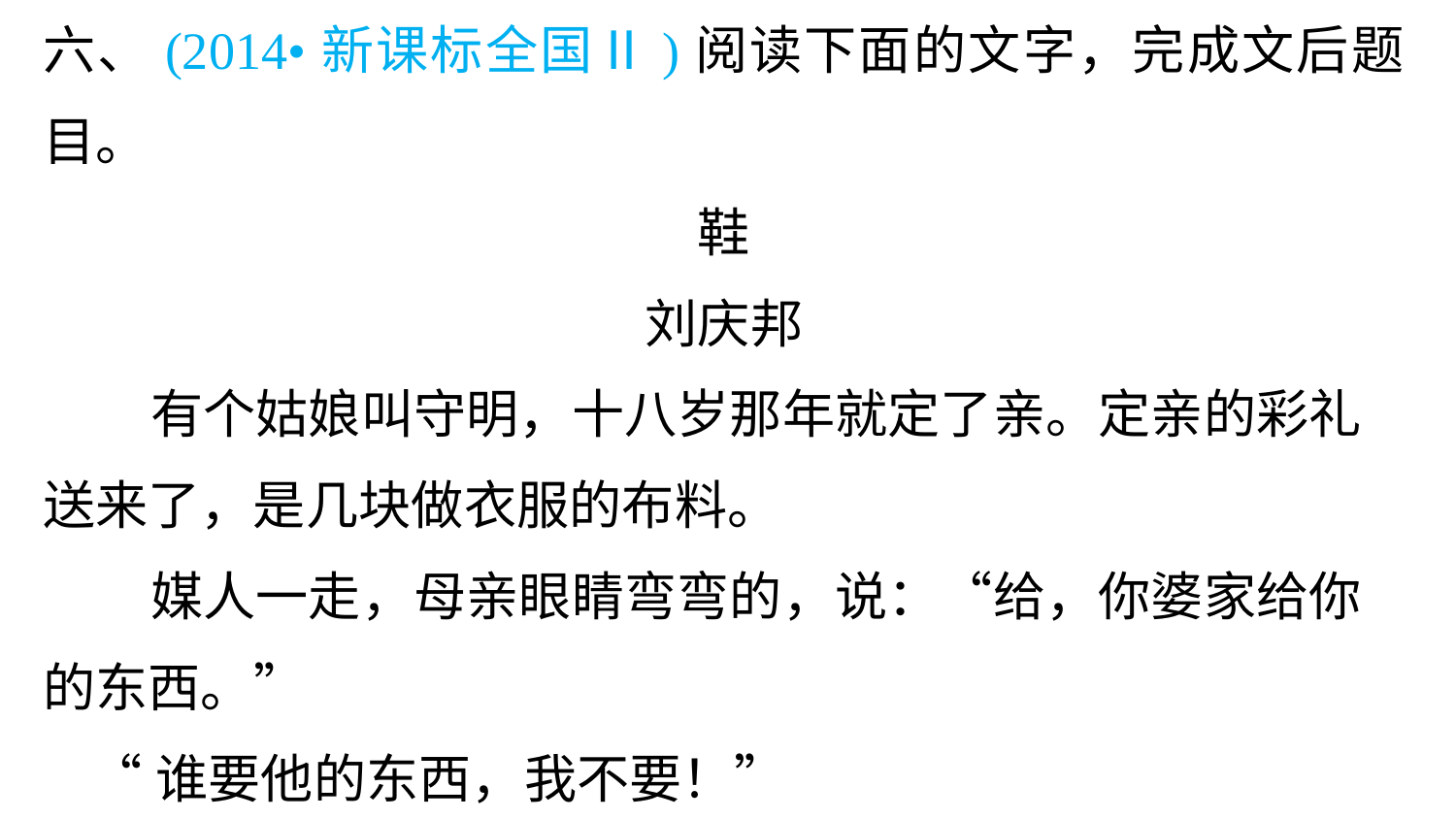

六、(2014•新课标全国Ⅱ)阅读下面的文字，完成文后题目。
鞋
刘庆邦
        有个姑娘叫守明，十八岁那年就定了亲。定亲的彩礼送来了，是几块做衣服的布料。
        媒人一走，母亲眼睛弯弯的，说：“给，你婆家给你的东西。”
    “谁要他的东西，我不要！”
    “不要好呀，我留着给你妹妹作嫁妆。”